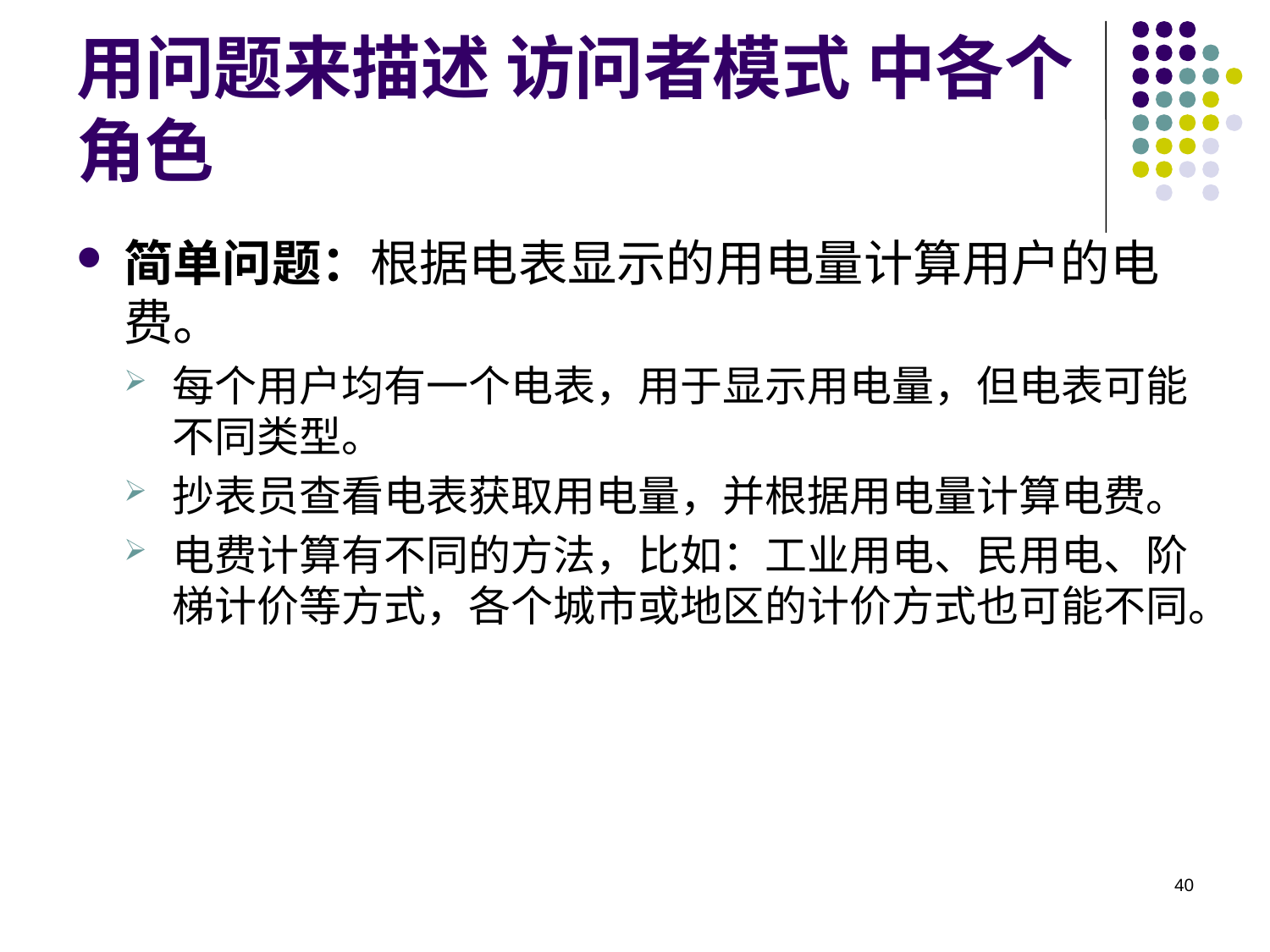

# 用问题来描述 访问者模式 中各个角色
简单问题：根据电表显示的用电量计算用户的电费。
每个用户均有一个电表，用于显示用电量，但电表可能不同类型。
抄表员查看电表获取用电量，并根据用电量计算电费。
电费计算有不同的方法，比如：工业用电、民用电、阶梯计价等方式，各个城市或地区的计价方式也可能不同。

40